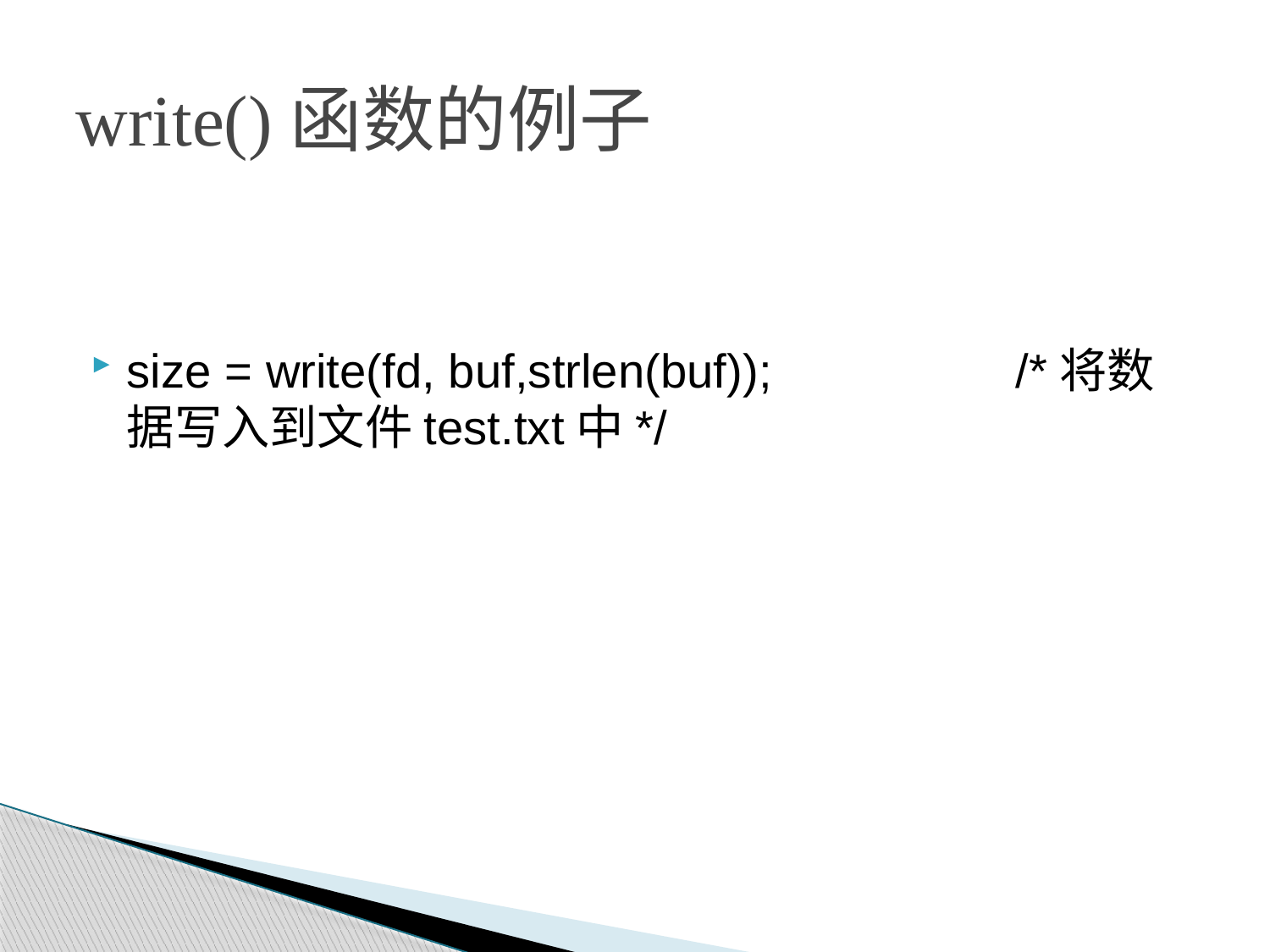

# write()函数的例子

size = write(fd, buf,strlen(buf)); 		/*将数据写入到文件test.txt中*/